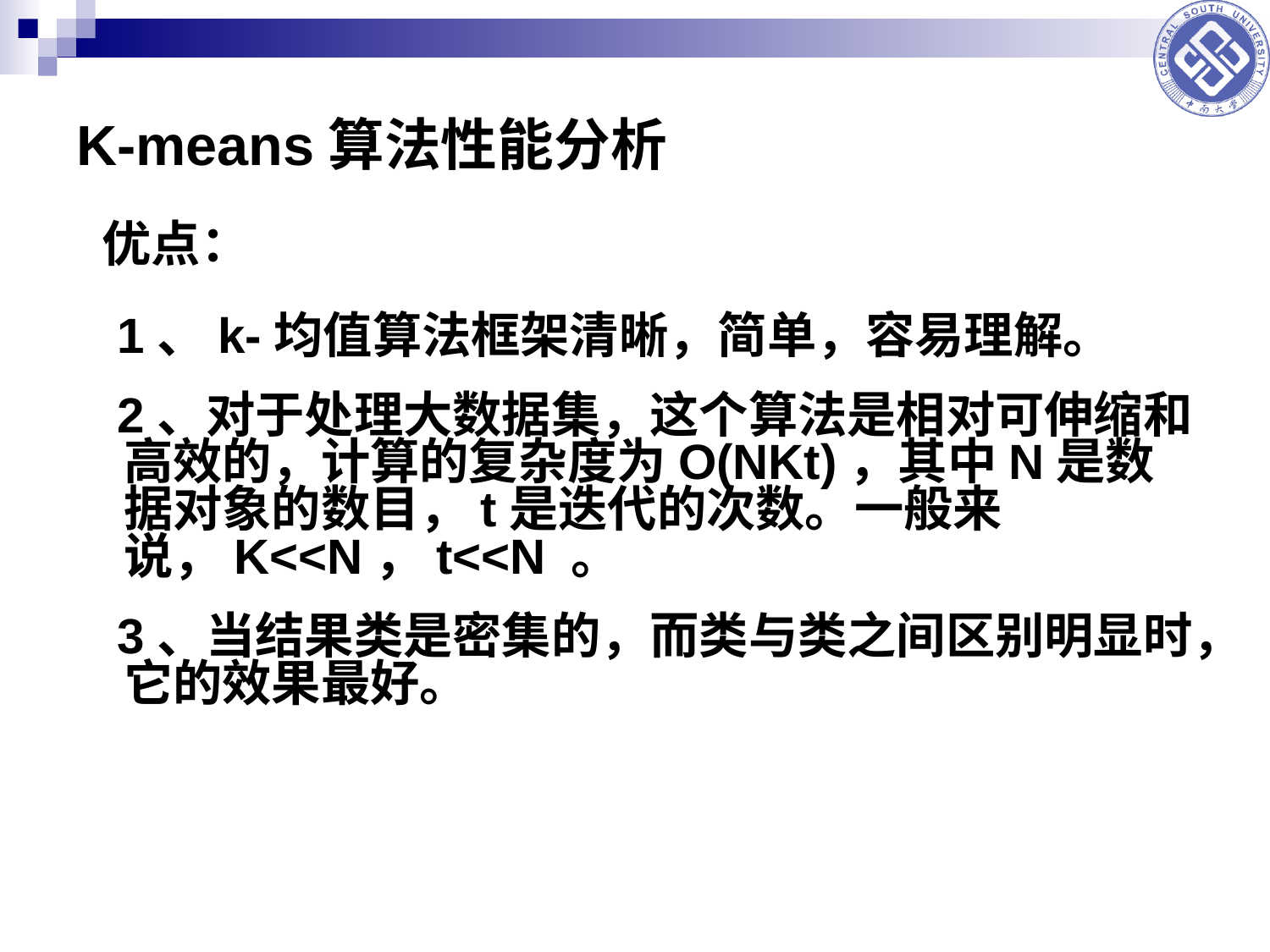

K-means算法性能分析
 优点：
   1、k-均值算法框架清晰，简单，容易理解。
   2、对于处理大数据集，这个算法是相对可伸缩和高效的，计算的复杂度为O(NKt)，其中N是数据对象的数目，t是迭代的次数。一般来说，K<<N，t<<N 。
   3、当结果类是密集的，而类与类之间区别明显时，它的效果最好。